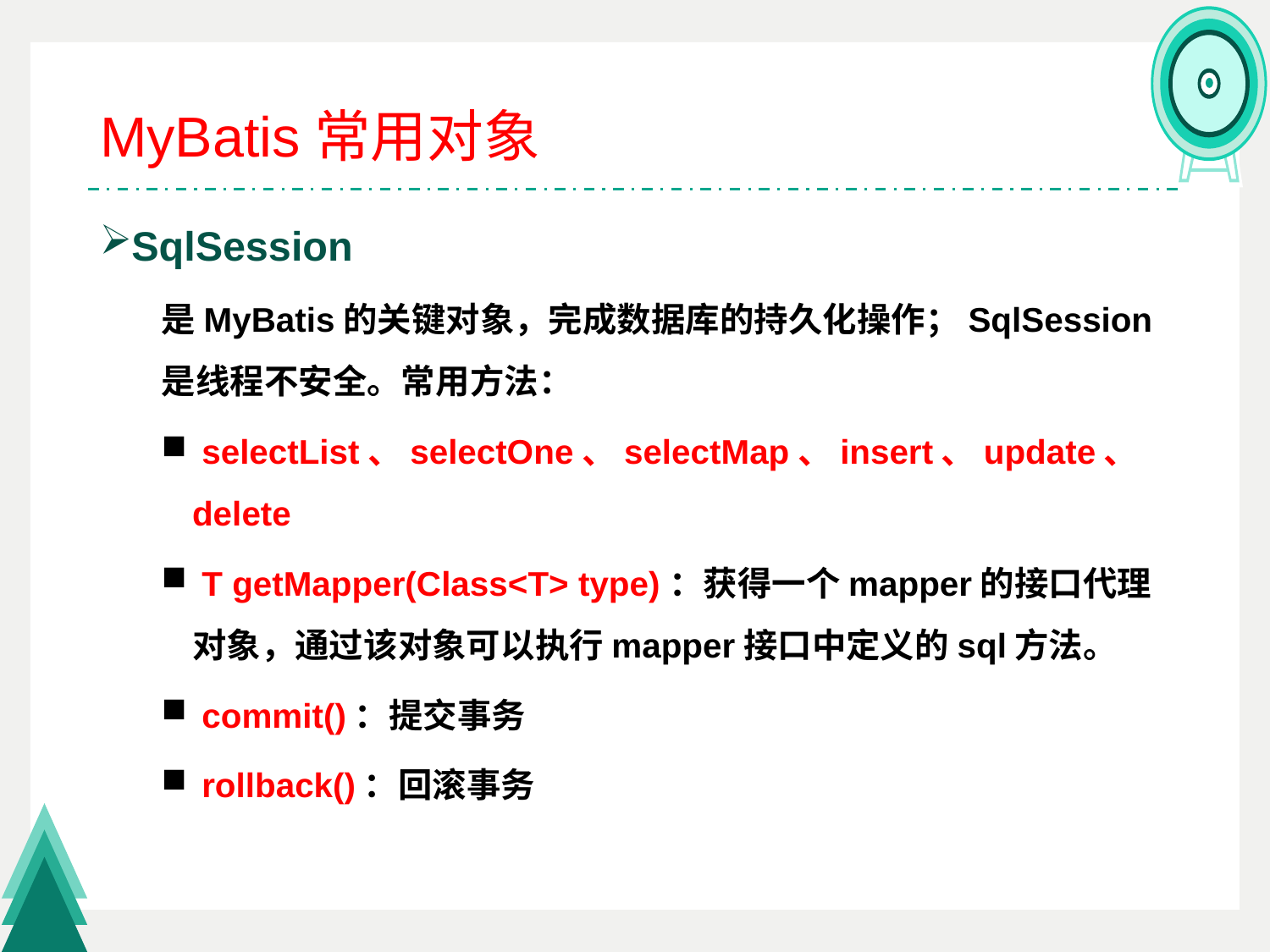

# MyBatis常用对象
SqlSession
是MyBatis的关键对象，完成数据库的持久化操作；SqlSession是线程不安全。常用方法：
 selectList、selectOne、selectMap、insert、update、delete
 T getMapper(Class<T> type)：获得一个mapper的接口代理对象，通过该对象可以执行mapper接口中定义的sql方法。
 commit()：提交事务
 rollback()：回滚事务